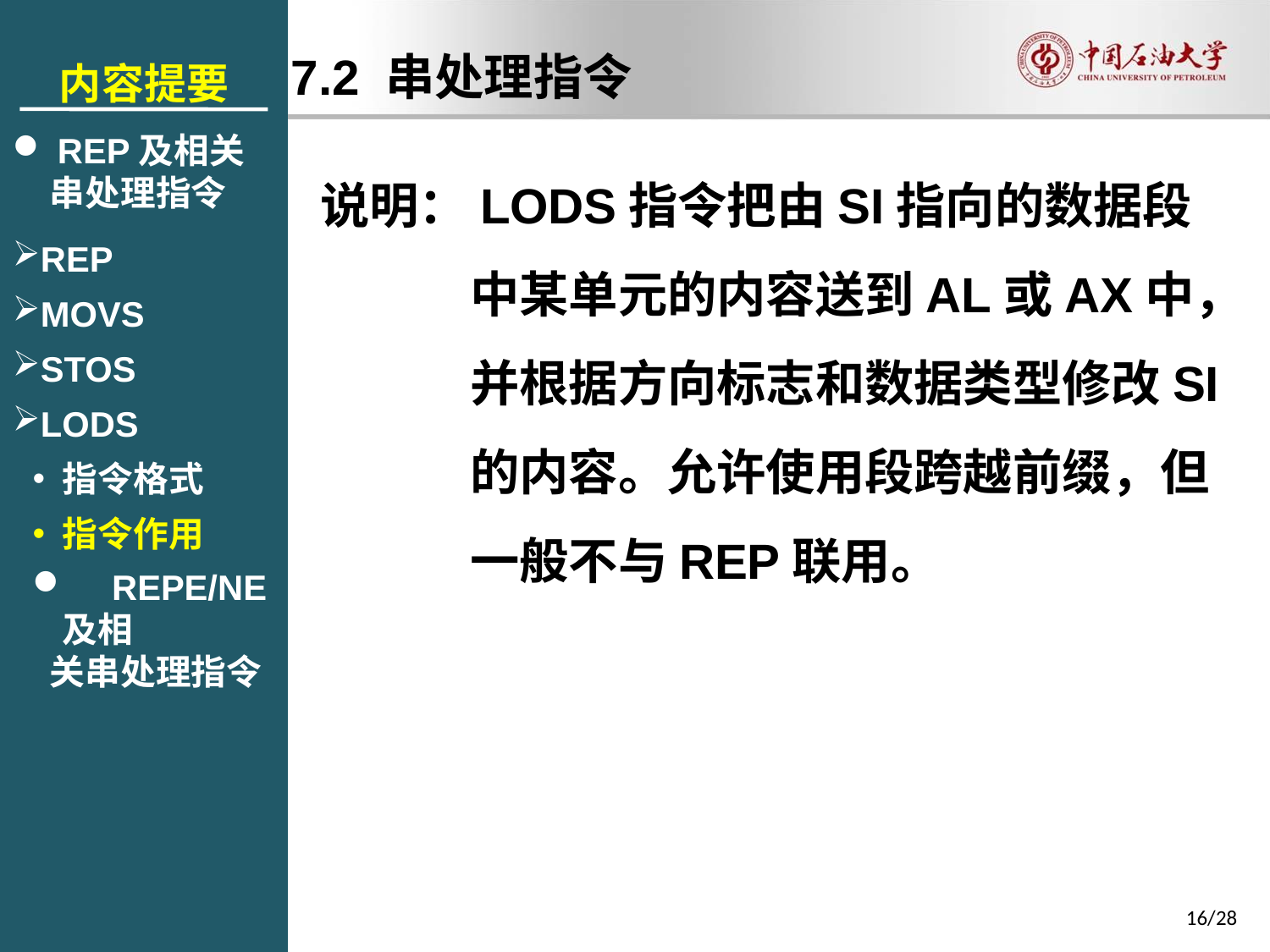

内容提要
 REP及相关
串处理指令
REP
MOVS
STOS
LODS
指令格式
指令作用
 REPE/NE及相
关串处理指令
7.2 串处理指令
说明：LODS指令把由SI指向的数据段中某单元的内容送到AL或AX中，并根据方向标志和数据类型修改SI的内容。允许使用段跨越前缀，但一般不与REP联用。
16/28